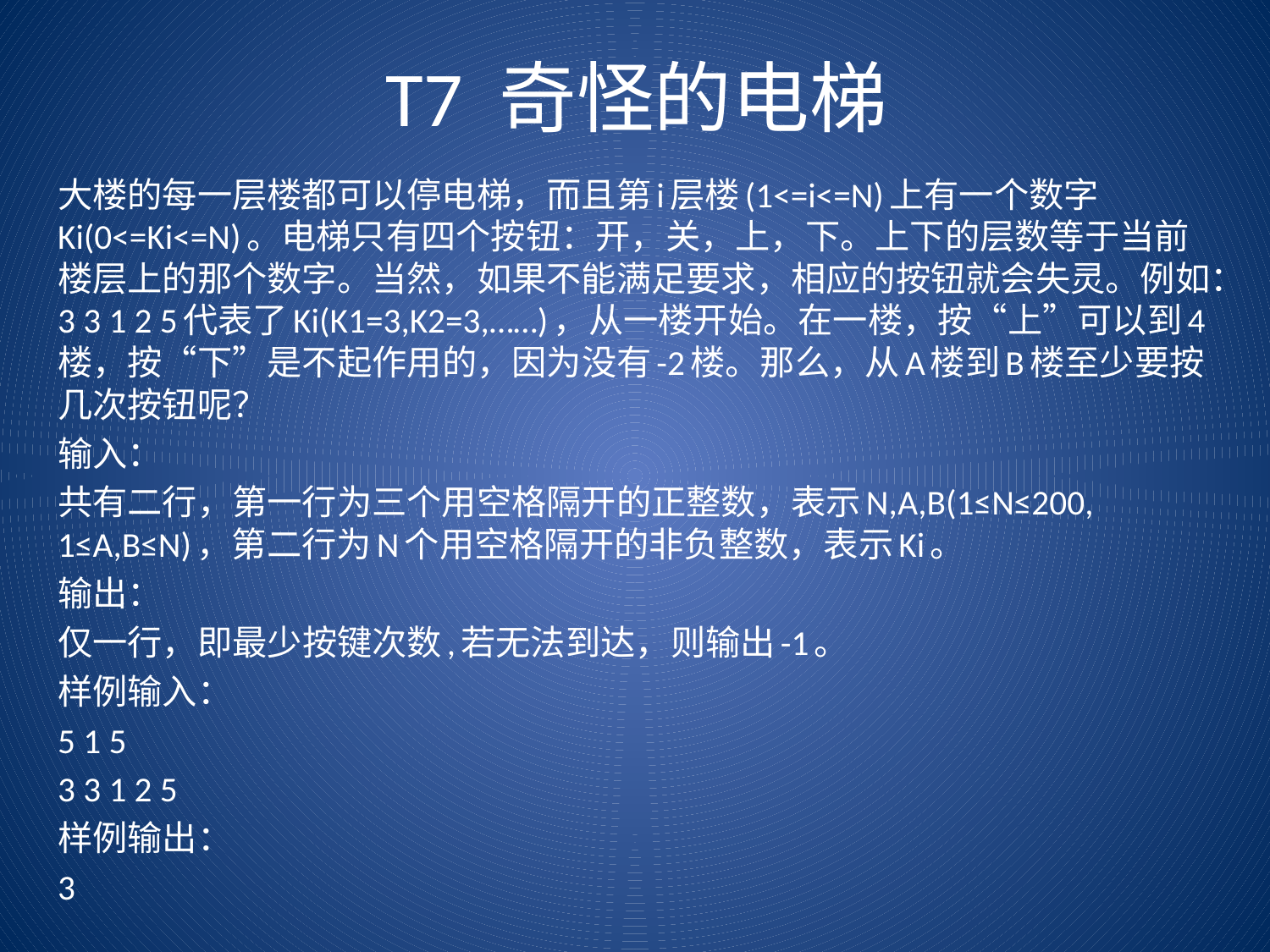

# T7 奇怪的电梯
大楼的每一层楼都可以停电梯，而且第i层楼(1<=i<=N)上有一个数字Ki(0<=Ki<=N)。电梯只有四个按钮：开，关，上，下。上下的层数等于当前楼层上的那个数字。当然，如果不能满足要求，相应的按钮就会失灵。例如：3 3 1 2 5代表了Ki(K1=3,K2=3,……)，从一楼开始。在一楼，按“上”可以到4楼，按“下”是不起作用的，因为没有-2楼。那么，从A楼到B楼至少要按几次按钮呢？
输入：
共有二行，第一行为三个用空格隔开的正整数，表示N,A,B(1≤N≤200, 1≤A,B≤N)，第二行为N个用空格隔开的非负整数，表示Ki。
输出：
仅一行，即最少按键次数,若无法到达，则输出-1。
样例输入：
5 1 5
3 3 1 2 5
样例输出：
3